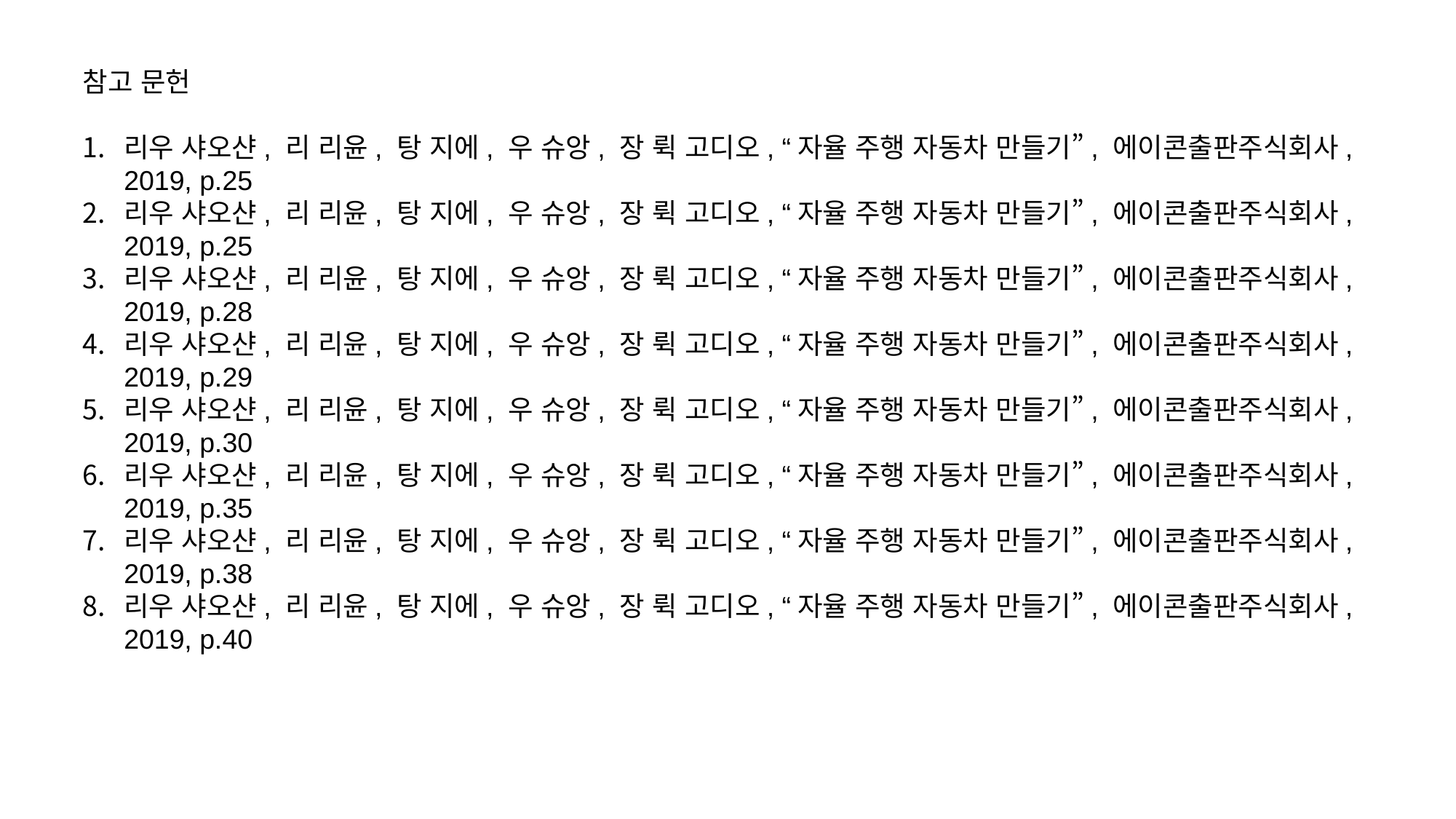

참고 문헌

리우 샤오샨, 리 리윤, 탕 지에, 우 슈앙, 장 뤽 고디오, “자율 주행 자동차 만들기”, 에이콘출판주식회사, 2019, p.25
리우 샤오샨, 리 리윤, 탕 지에, 우 슈앙, 장 뤽 고디오, “자율 주행 자동차 만들기”, 에이콘출판주식회사, 2019, p.25
리우 샤오샨, 리 리윤, 탕 지에, 우 슈앙, 장 뤽 고디오, “자율 주행 자동차 만들기”, 에이콘출판주식회사, 2019, p.28
리우 샤오샨, 리 리윤, 탕 지에, 우 슈앙, 장 뤽 고디오, “자율 주행 자동차 만들기”, 에이콘출판주식회사, 2019, p.29
리우 샤오샨, 리 리윤, 탕 지에, 우 슈앙, 장 뤽 고디오, “자율 주행 자동차 만들기”, 에이콘출판주식회사, 2019, p.30
리우 샤오샨, 리 리윤, 탕 지에, 우 슈앙, 장 뤽 고디오, “자율 주행 자동차 만들기”, 에이콘출판주식회사, 2019, p.35
리우 샤오샨, 리 리윤, 탕 지에, 우 슈앙, 장 뤽 고디오, “자율 주행 자동차 만들기”, 에이콘출판주식회사, 2019, p.38
리우 샤오샨, 리 리윤, 탕 지에, 우 슈앙, 장 뤽 고디오, “자율 주행 자동차 만들기”, 에이콘출판주식회사, 2019, p.40